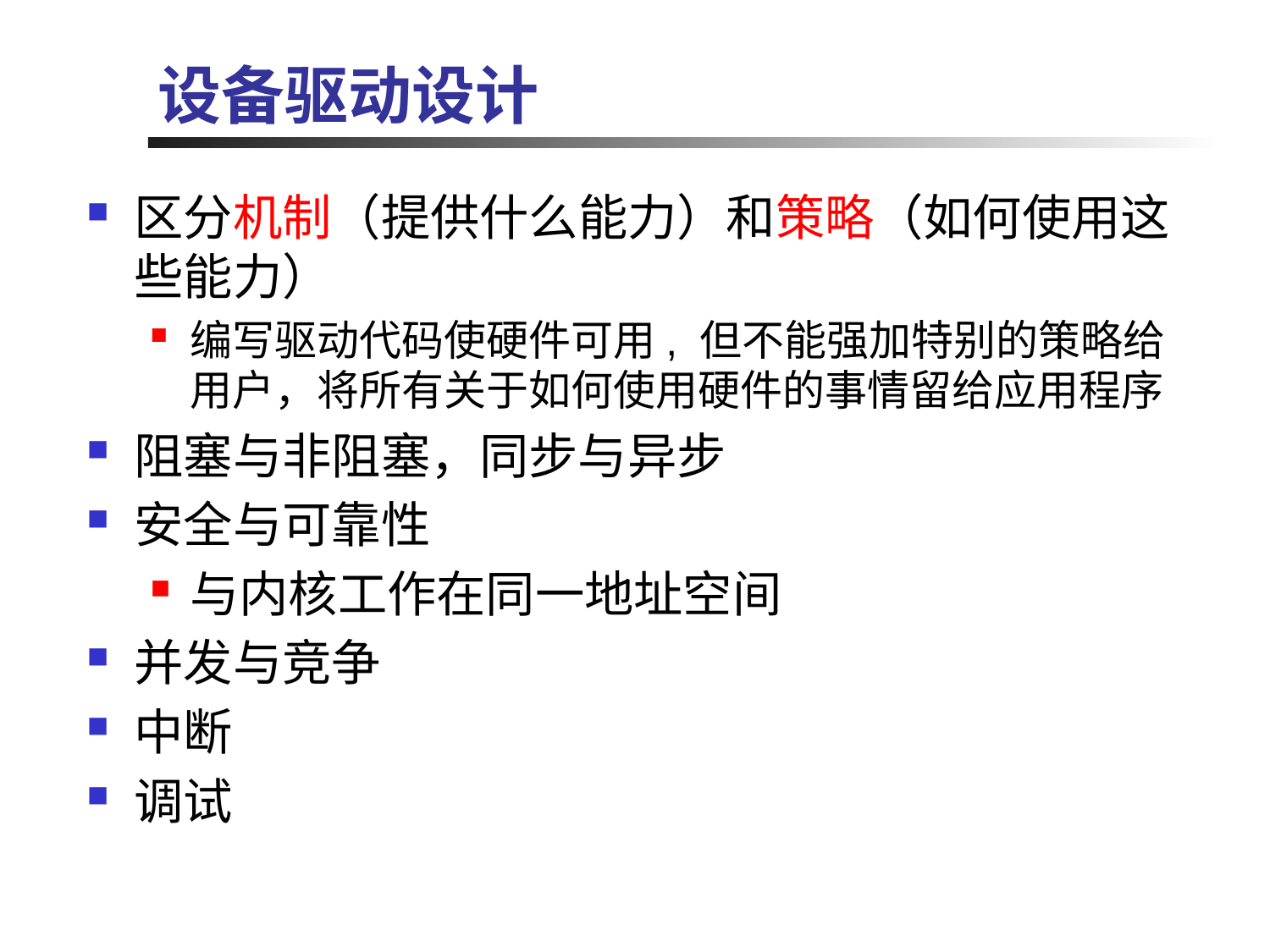

# 设备驱动设计
区分机制（提供什么能力）和策略（如何使用这些能力）
编写驱动代码使硬件可用, 但不能强加特别的策略给用户，将所有关于如何使用硬件的事情留给应用程序
阻塞与非阻塞，同步与异步
安全与可靠性
与内核工作在同一地址空间
并发与竞争
中断
调试